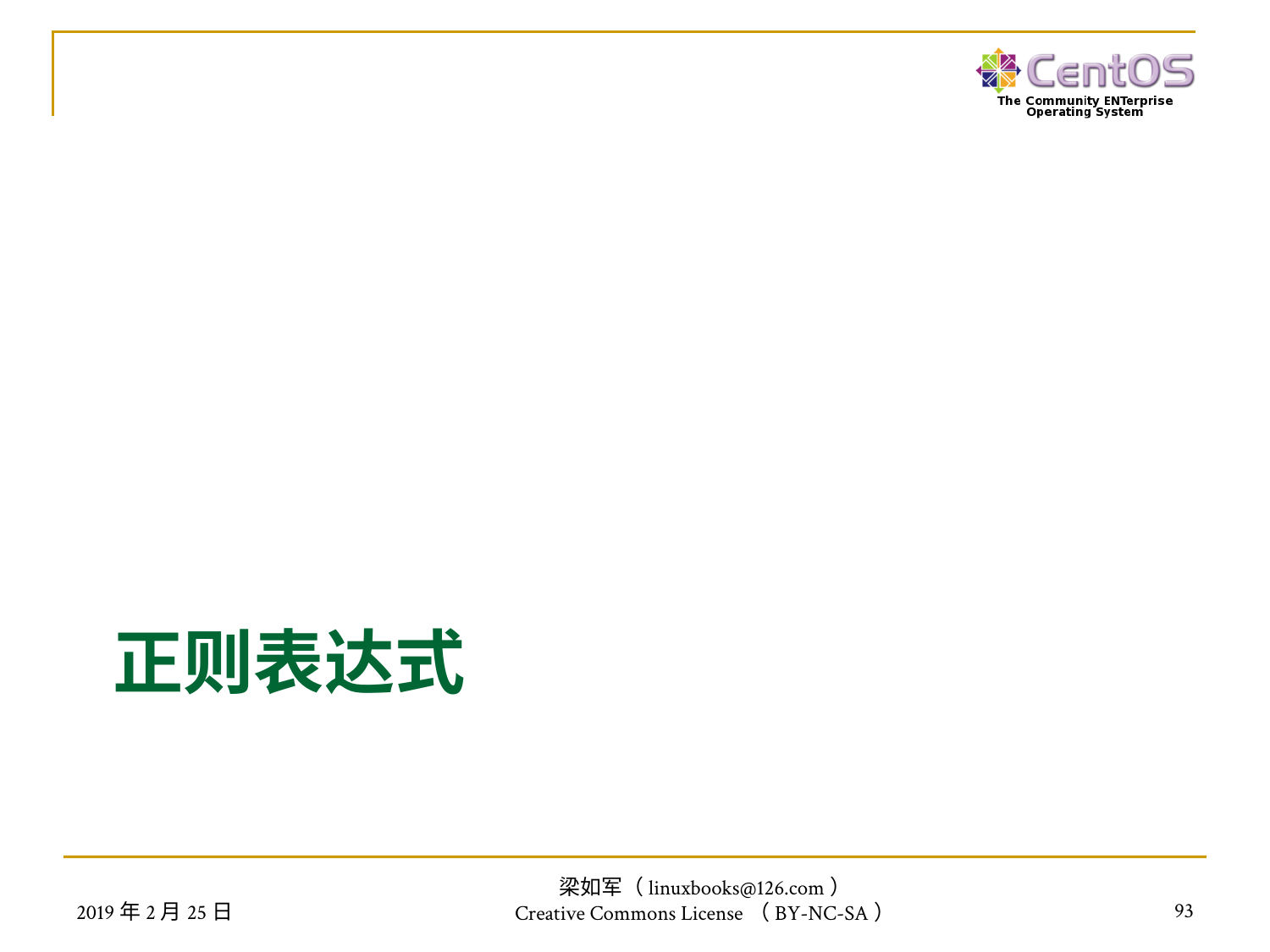

# 正则表达式
2019年2月25日
93
梁如军（linuxbooks@126.com）
Creative Commons License（BY-NC-SA）